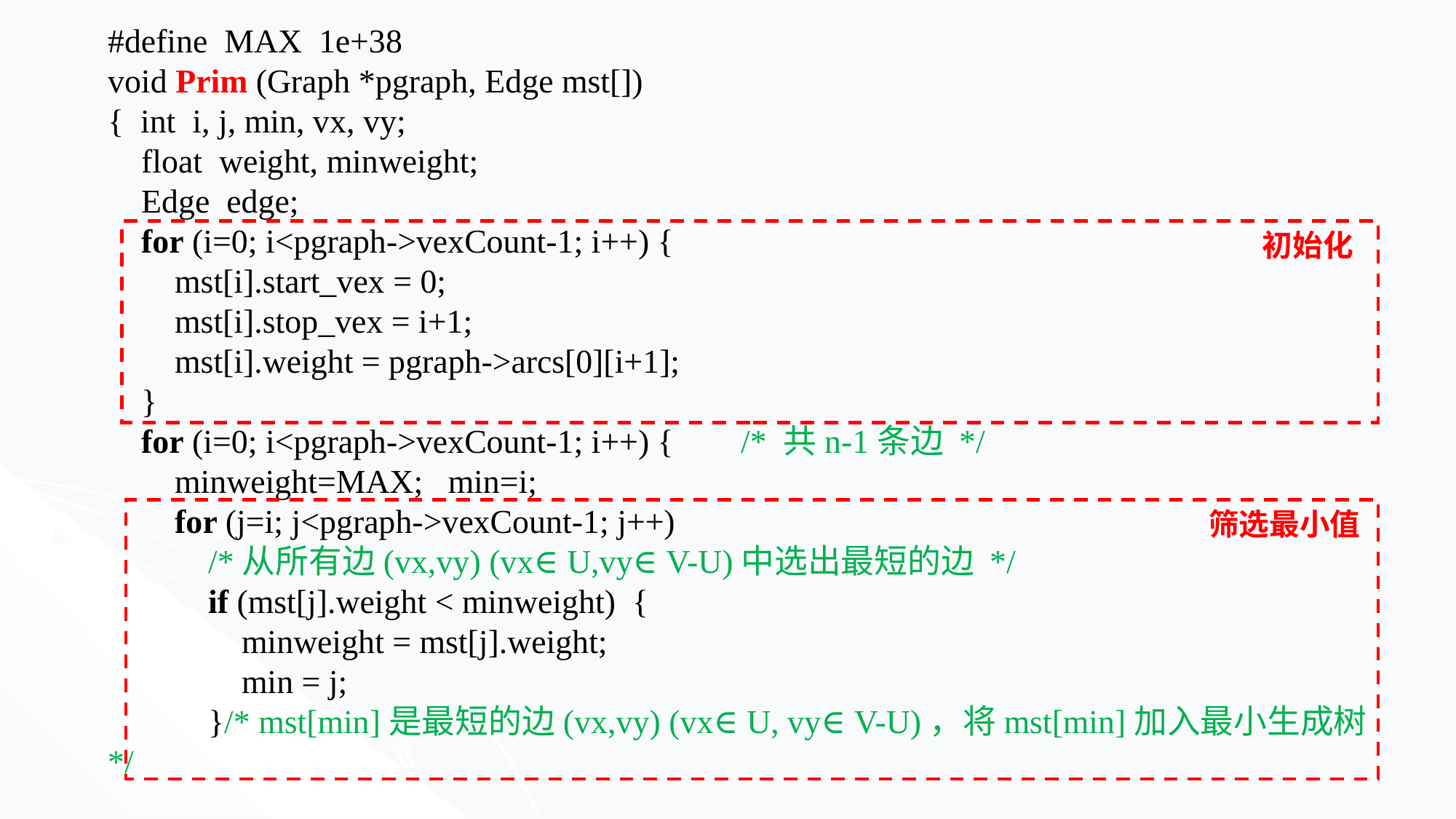

#define  MAX  1e+38
void Prim (Graph *pgraph, Edge mst[])
{  int  i, j, min, vx, vy;
    float  weight, minweight;
    Edge  edge;
    for (i=0; i<pgraph->vexCount-1; i++) {
        mst[i].start_vex = 0;
        mst[i].stop_vex = i+1;
        mst[i].weight = pgraph->arcs[0][i+1];
    }
    for (i=0; i<pgraph->vexCount-1; i++) {        /* 共n-1条边 */
        minweight=MAX;   min=i;
        for (j=i; j<pgraph->vexCount-1; j++)
            /*从所有边(vx,vy) (vx∈U,vy∈V-U)中选出最短的边 */
            if (mst[j].weight < minweight)  {
                minweight = mst[j].weight;
                min = j;
            }/* mst[min]是最短的边(vx,vy) (vx∈U, vy∈V-U)，将mst[min]加入最小生成树 */
初始化
筛选最小值